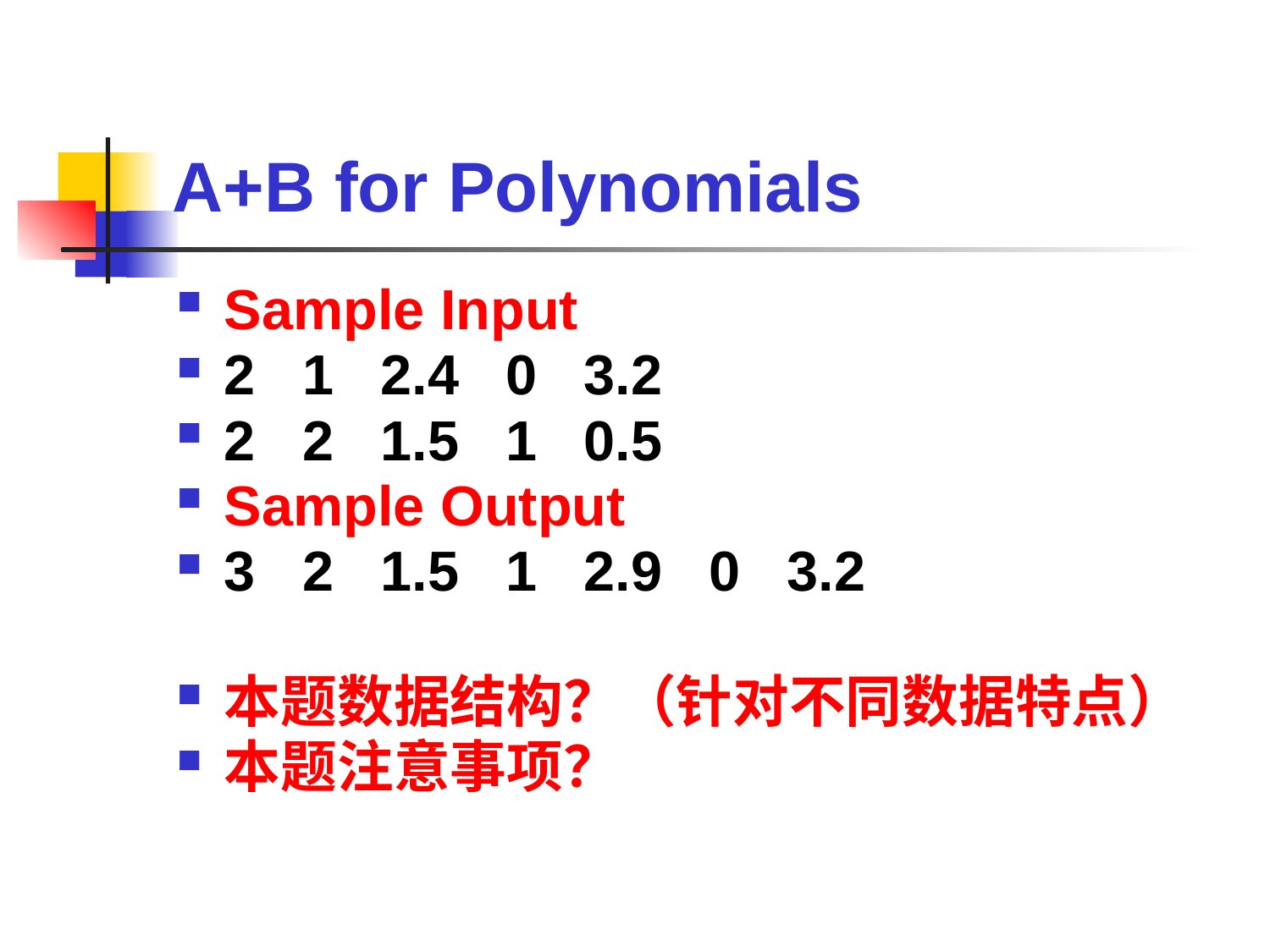

# A+B for Polynomials
Sample Input
2   1   2.4   0   3.2
2   2   1.5   1   0.5
Sample Output
3   2   1.5   1   2.9   0   3.2

本题数据结构？（针对不同数据特点）
本题注意事项？

11